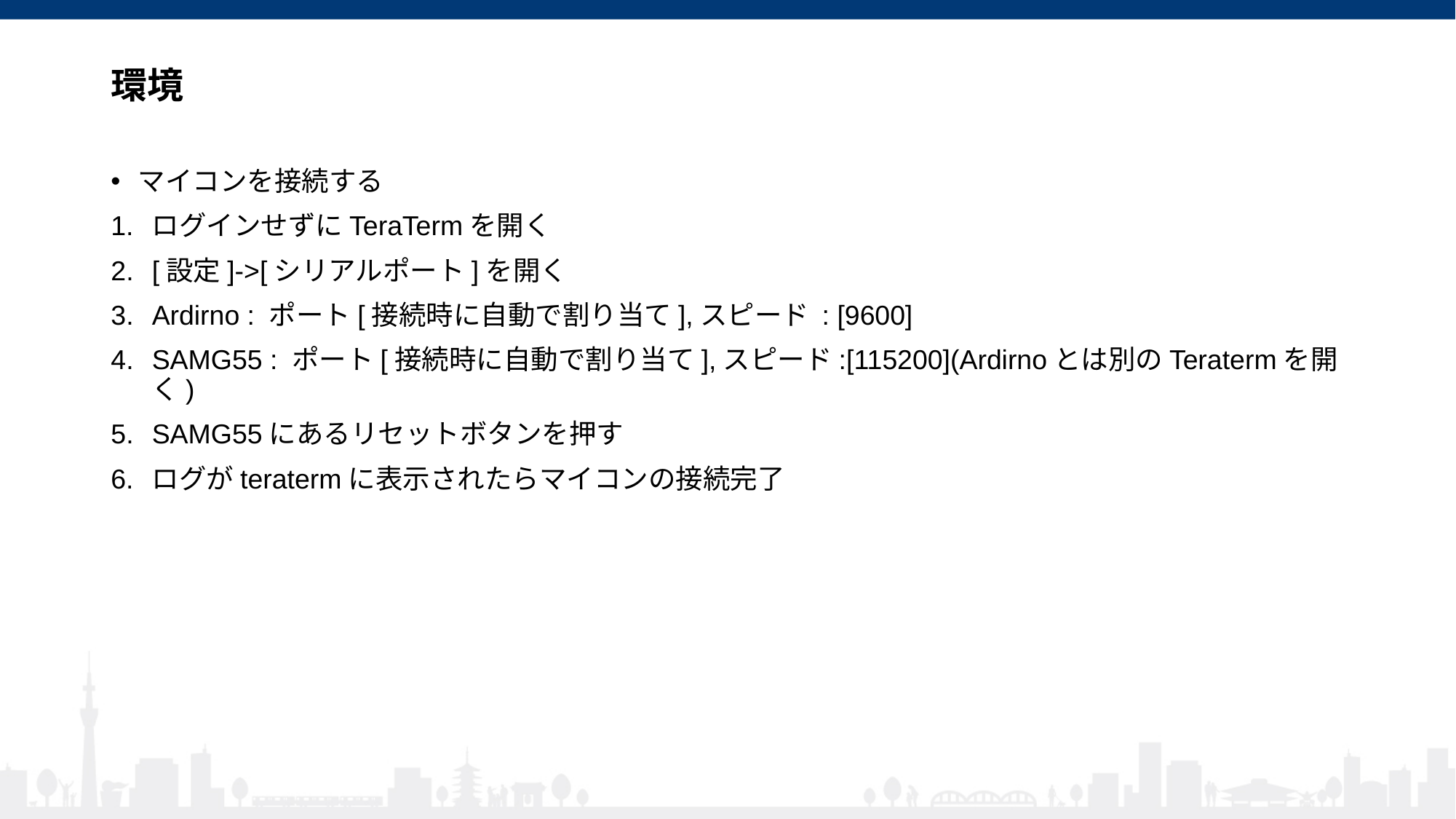

# 環境
マイコンを接続する
ログインせずにTeraTermを開く
[設定]->[シリアルポート]を開く
Ardirno : ポート[接続時に自動で割り当て],スピード : [9600]
SAMG55 : ポート[接続時に自動で割り当て],スピード:[115200](Ardirnoとは別のTeratermを開く)
SAMG55にあるリセットボタンを押す
ログがteratermに表示されたらマイコンの接続完了
© 2019 Systemzeus Inc.
2